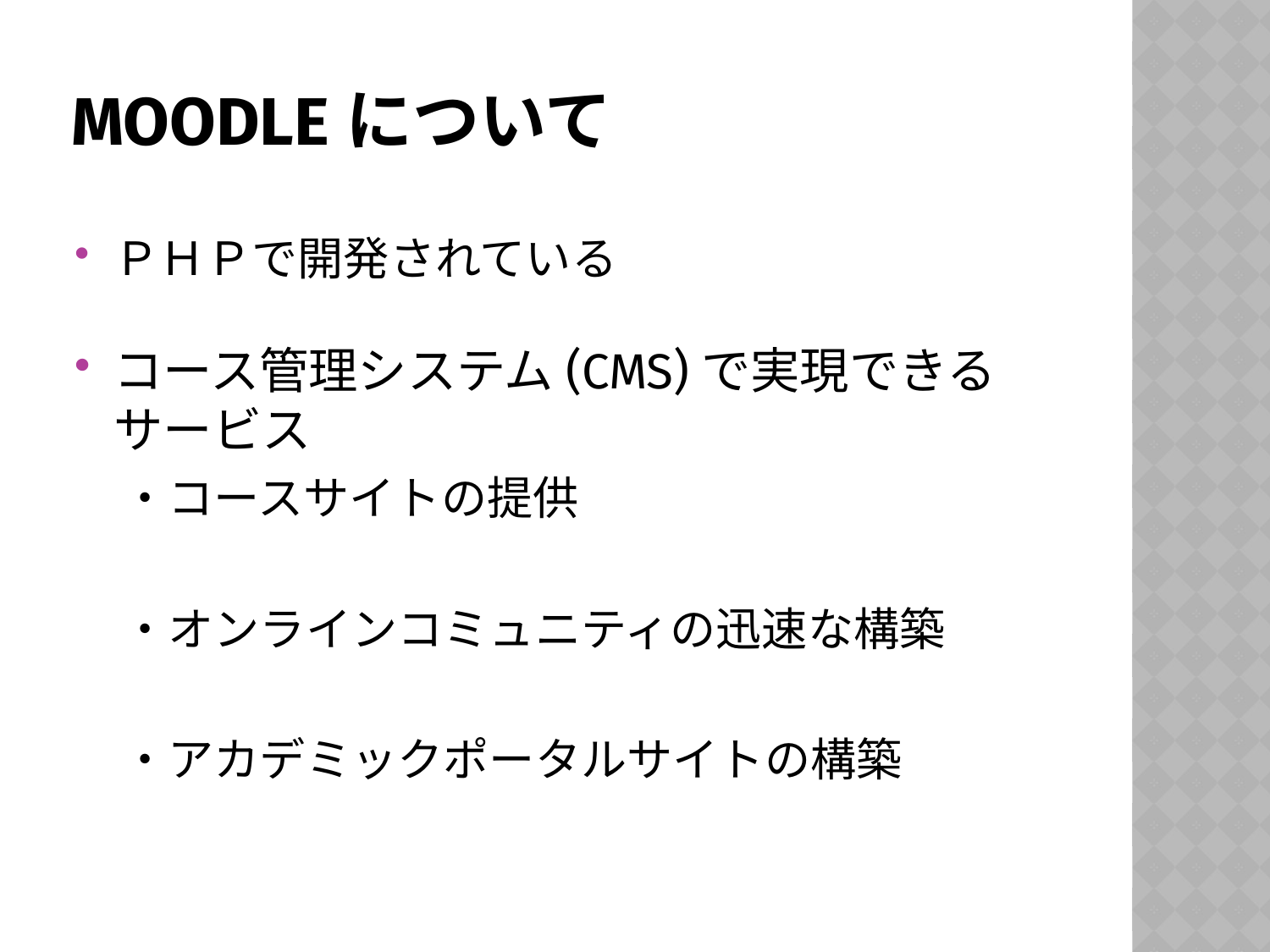

# Moodleについて
ＰＨＰで開発されている

コース管理システム(CMS)で実現できるサービス
　・コースサイトの提供

　・オンラインコミュニティの迅速な構築

　・アカデミックポータルサイトの構築